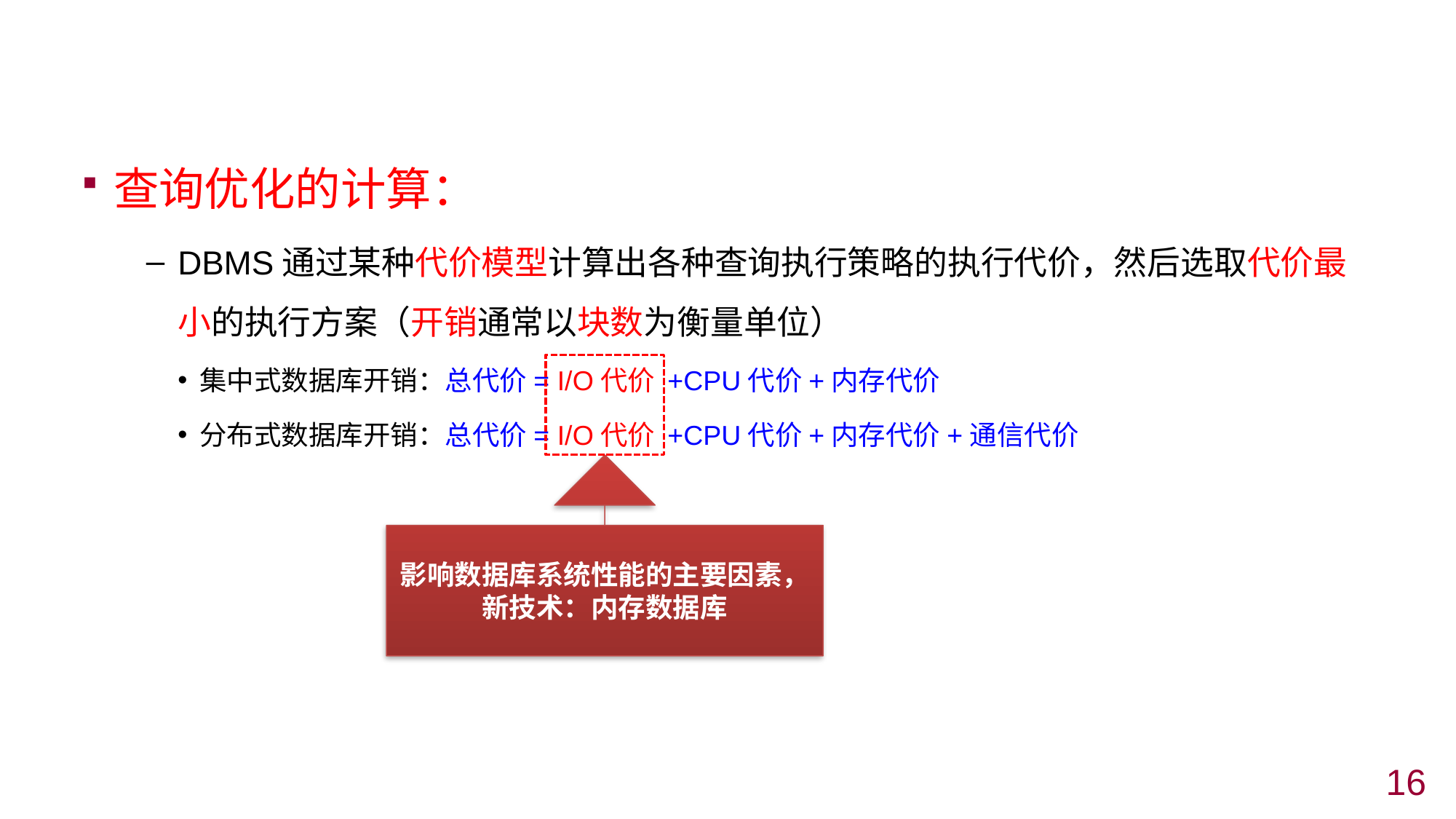

#
查询优化的计算：
DBMS通过某种代价模型计算出各种查询执行策略的执行代价，然后选取代价最小的执行方案（开销通常以块数为衡量单位）
集中式数据库开销：总代价= I/O代价 +CPU代价+内存代价
分布式数据库开销：总代价= I/O代价 +CPU代价+内存代价+通信代价

影响数据库系统性能的主要因素，新技术：内存数据库
16